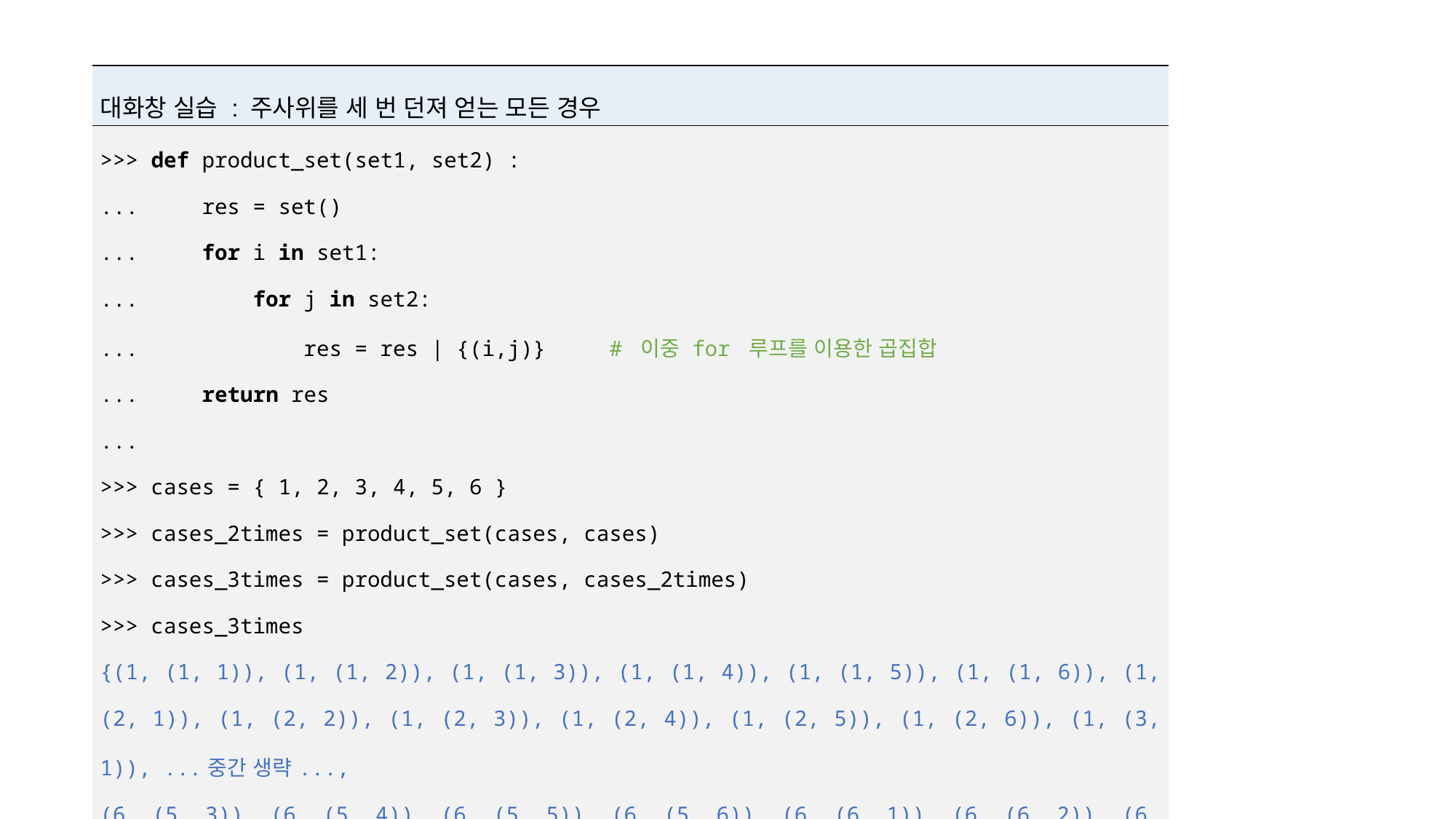

| 대화창 실습 : 주사위를 세 번 던져 얻는 모든 경우 |
| --- |
| >>> def product\_set(set1, set2) : ... res = set() ... for i in set1: ... for j in set2: ... res = res | {(i,j)} # 이중 for 루프를 이용한 곱집합 ... return res ... >>> cases = { 1, 2, 3, 4, 5, 6 } >>> cases\_2times = product\_set(cases, cases) >>> cases\_3times = product\_set(cases, cases\_2times) >>> cases\_3times {(1, (1, 1)), (1, (1, 2)), (1, (1, 3)), (1, (1, 4)), (1, (1, 5)), (1, (1, 6)), (1, (2, 1)), (1, (2, 2)), (1, (2, 3)), (1, (2, 4)), (1, (2, 5)), (1, (2, 6)), (1, (3, 1)), ...중간 생략..., (6, (5, 3)), (6, (5, 4)), (6, (5, 5)), (6, (5, 6)), (6, (6, 1)), (6, (6, 2)), (6, (6, 3)), (6, (6, 4)), (6, (6, 5)), (6, (6, 6))} |